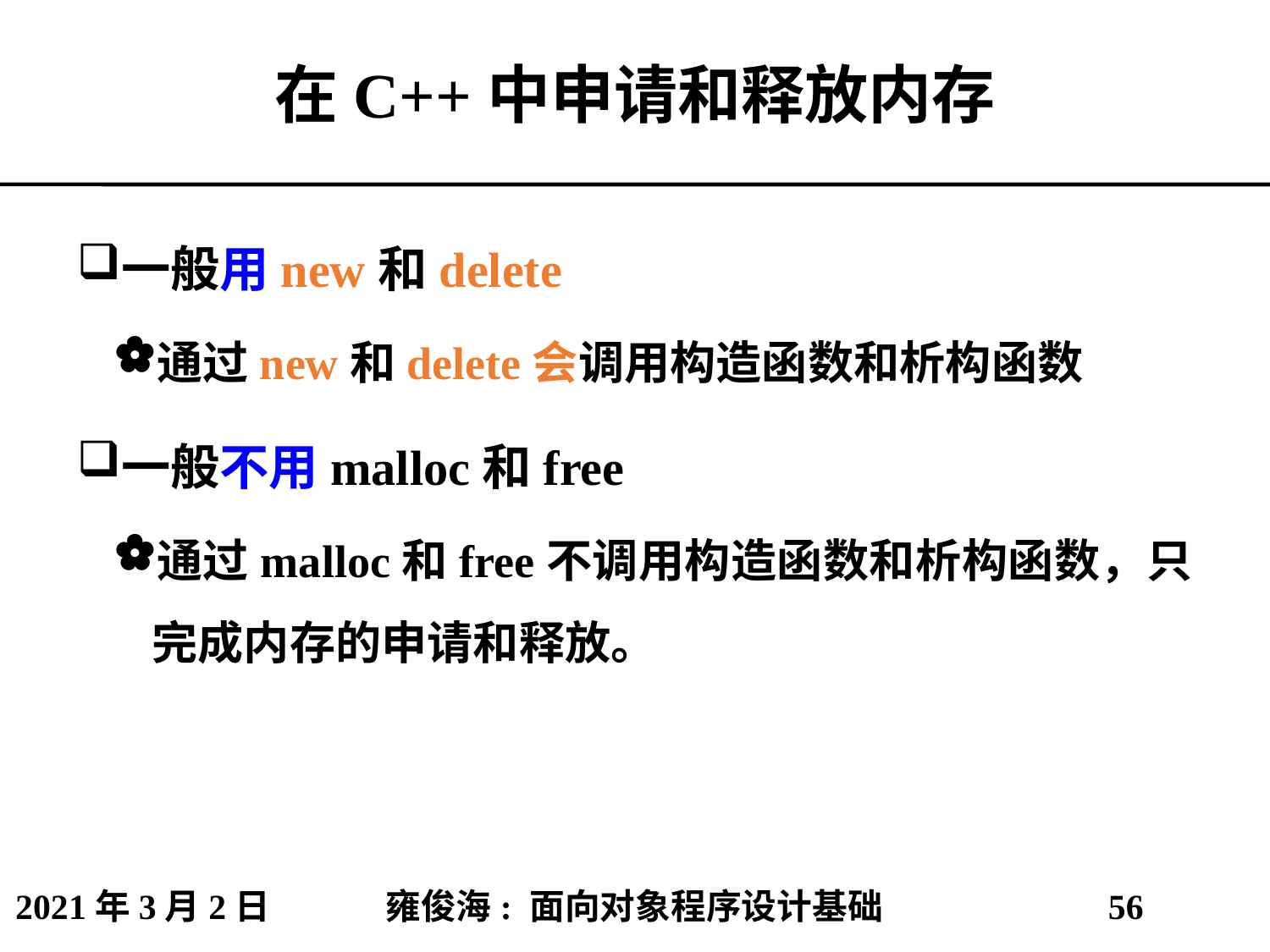

# 在C++中申请和释放内存

一般用new和delete
通过new和delete会调用构造函数和析构函数
一般不用malloc和free
通过malloc和free不调用构造函数和析构函数，只完成内存的申请和释放。
2021年3月2日
雍俊海: 面向对象程序设计基础
56